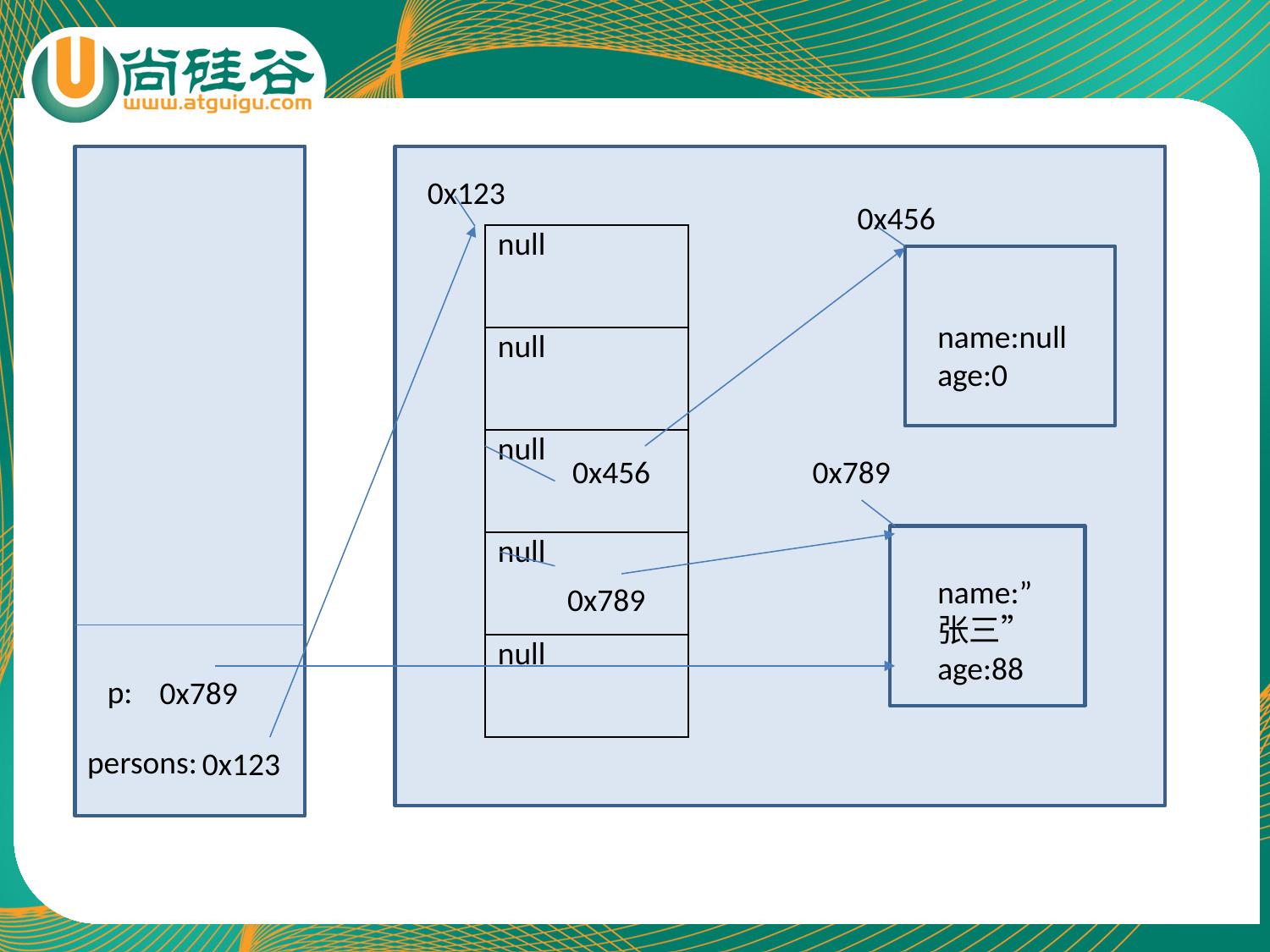

0x123
0x456
| null |
| --- |
| null |
| null |
| null |
| null |

name:null
age:0
0x456
0x789

name:”张三”
age:88
0x789
p:
0x789
persons:
0x123